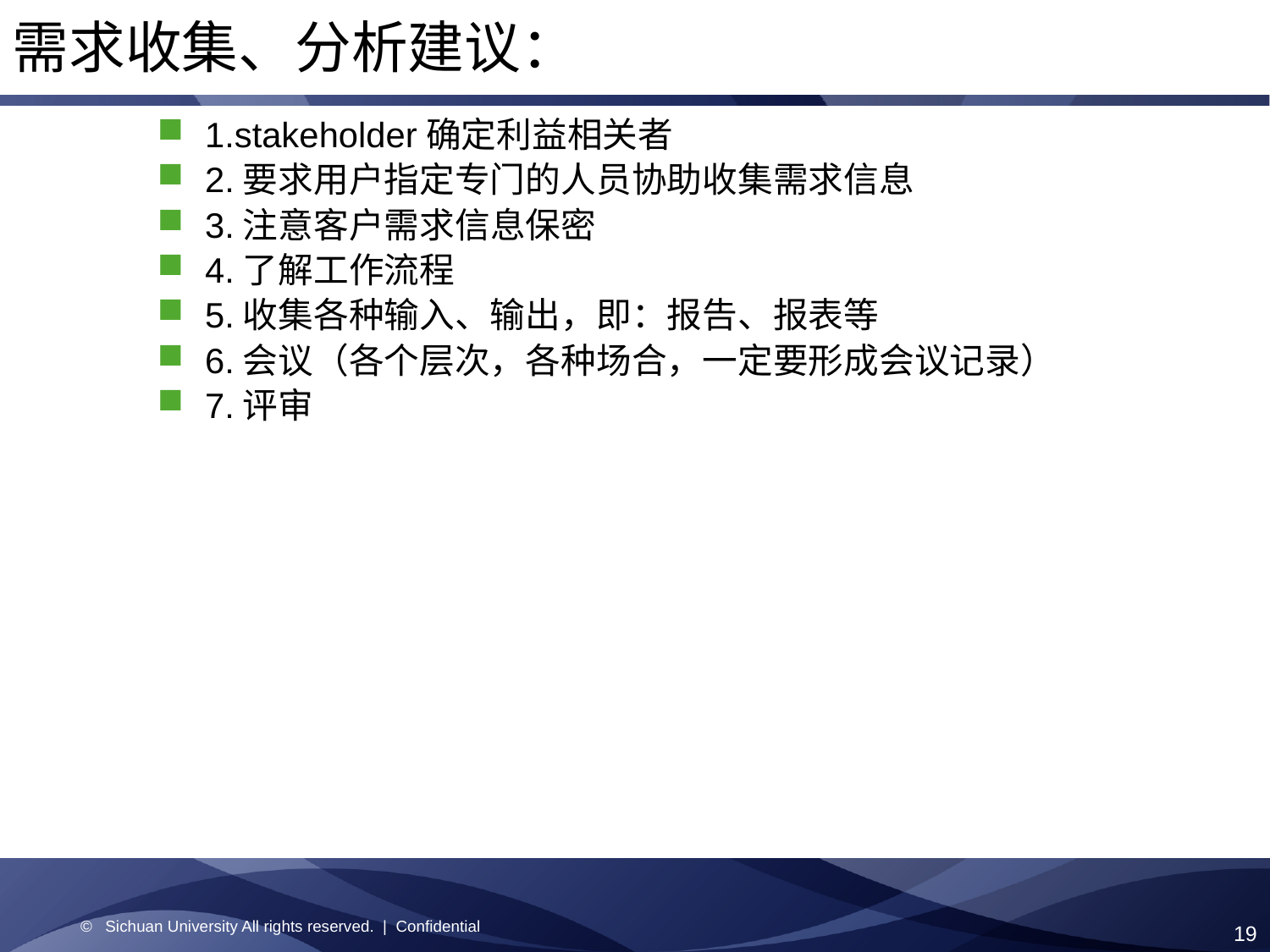

需求收集、分析建议：
1.stakeholder确定利益相关者
2.要求用户指定专门的人员协助收集需求信息
3.注意客户需求信息保密
4.了解工作流程
5.收集各种输入、输出，即：报告、报表等
6.会议（各个层次，各种场合，一定要形成会议记录）
7.评审
©   Sichuan University All rights reserved.  |  Confidential
19